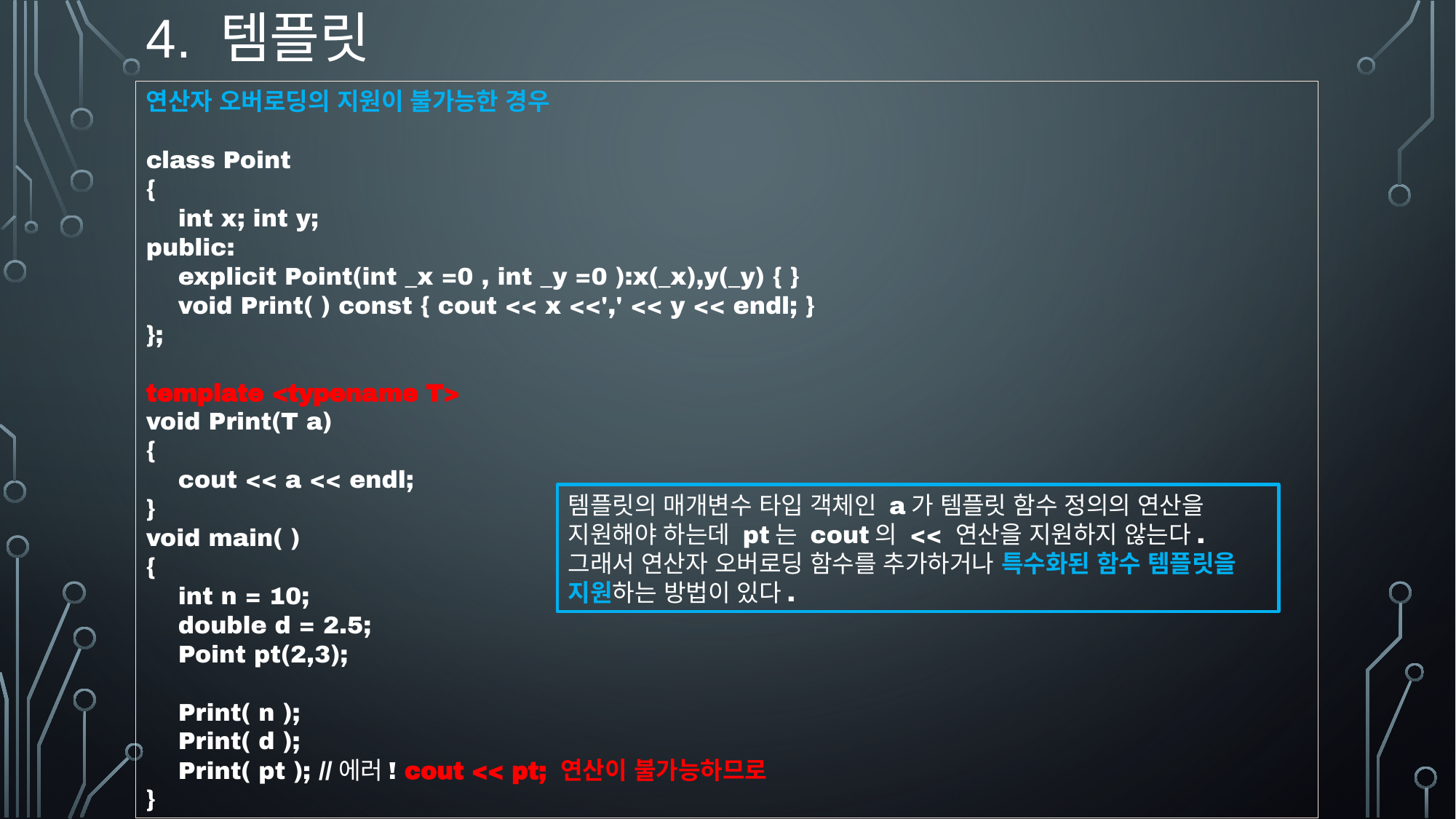

# 4. 템플릿
연산자 오버로딩의 지원이 불가능한 경우

class Point
{
    int x; int y;
public:
    explicit Point(int _x =0 , int _y =0 ):x(_x),y(_y) { }
    void Print( ) const { cout << x <<',' << y << endl; }
};

template <typename T>
void Print(T a)
{
    cout << a << endl;
}
void main( )
{
    int n = 10;
    double d = 2.5;
    Point pt(2,3);

    Print( n );
    Print( d );
    Print( pt ); //에러! cout << pt; 연산이 불가능하므로
}
템플릿의 매개변수 타입 객체인 a가 템플릿 함수 정의의 연산을 지원해야 하는데 pt는 cout의 << 연산을 지원하지 않는다. 그래서 연산자 오버로딩 함수를 추가하거나 특수화된 함수 템플릿을 지원하는 방법이 있다.